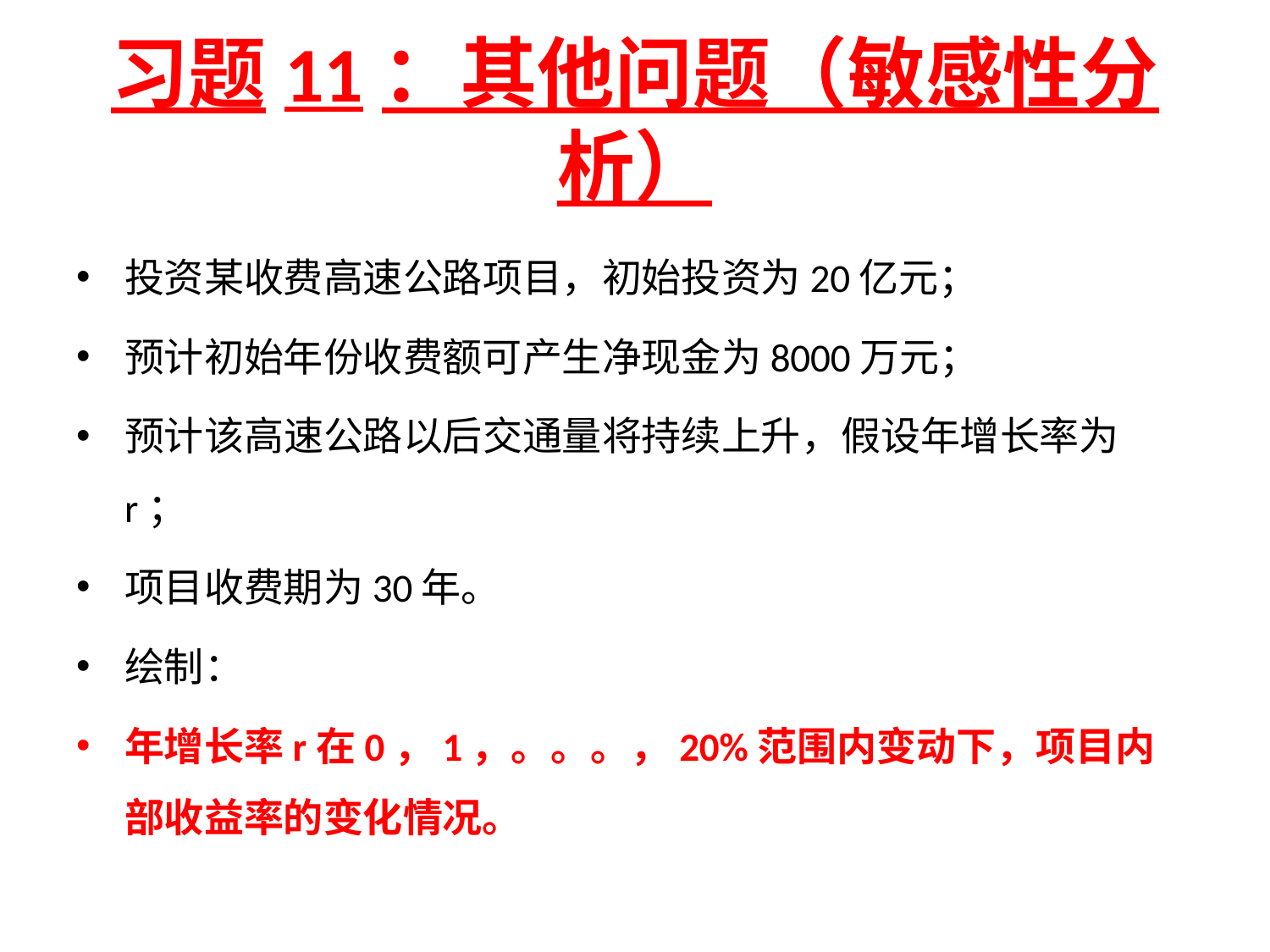

# 习题11：其他问题（敏感性分析）
投资某收费高速公路项目，初始投资为20亿元；
预计初始年份收费额可产生净现金为8000万元；
预计该高速公路以后交通量将持续上升，假设年增长率为 r；
项目收费期为30年。
绘制：
年增长率r在0，1，。。。，20%范围内变动下，项目内部收益率的变化情况。